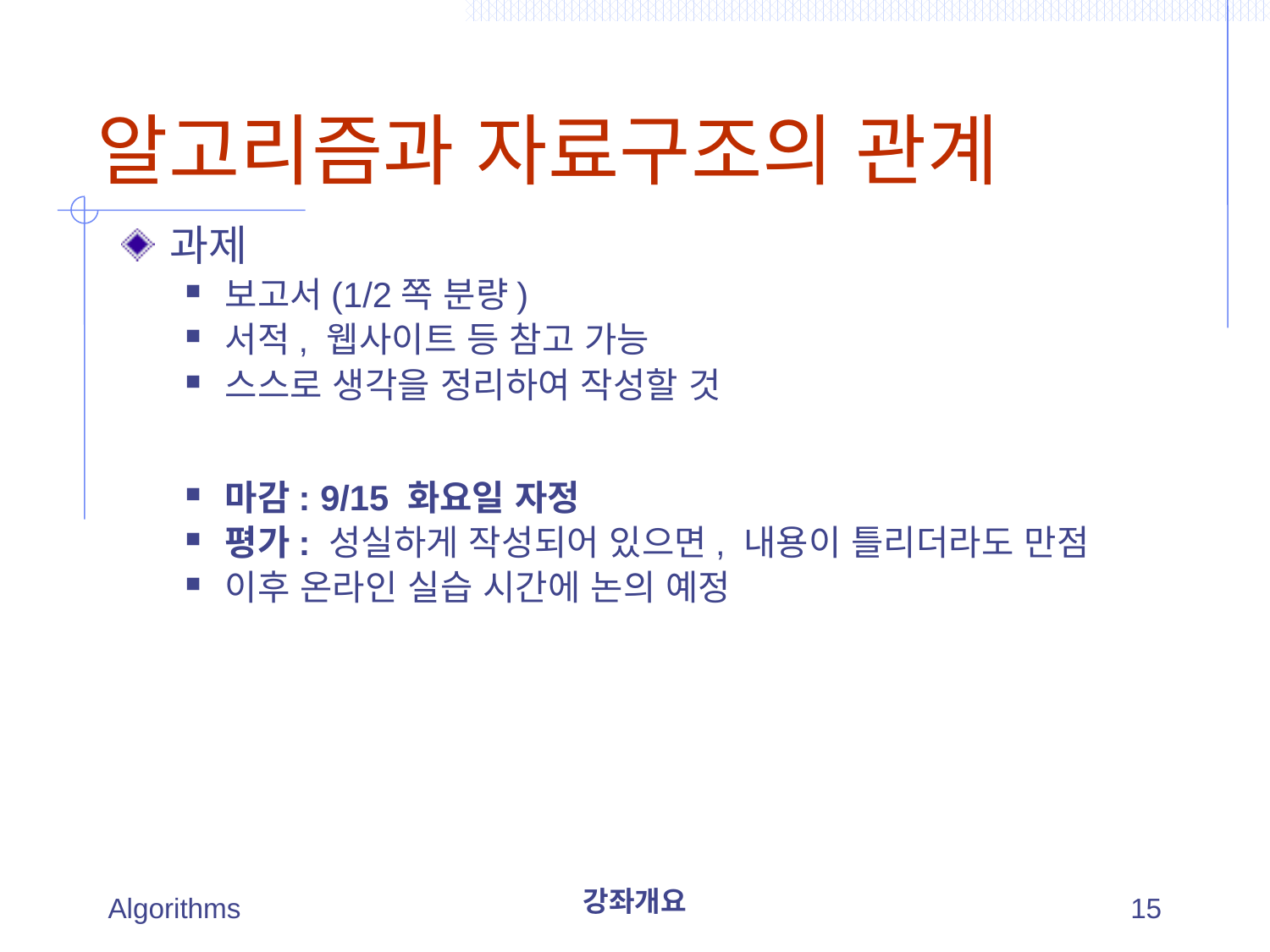

# 알고리즘과 자료구조의 관계
과제
보고서(1/2쪽 분량)
서적, 웹사이트 등 참고 가능
스스로 생각을 정리하여 작성할 것

마감: 9/15 화요일 자정
평가: 성실하게 작성되어 있으면, 내용이 틀리더라도 만점
이후 온라인 실습 시간에 논의 예정

Algorithms
강좌개요
15